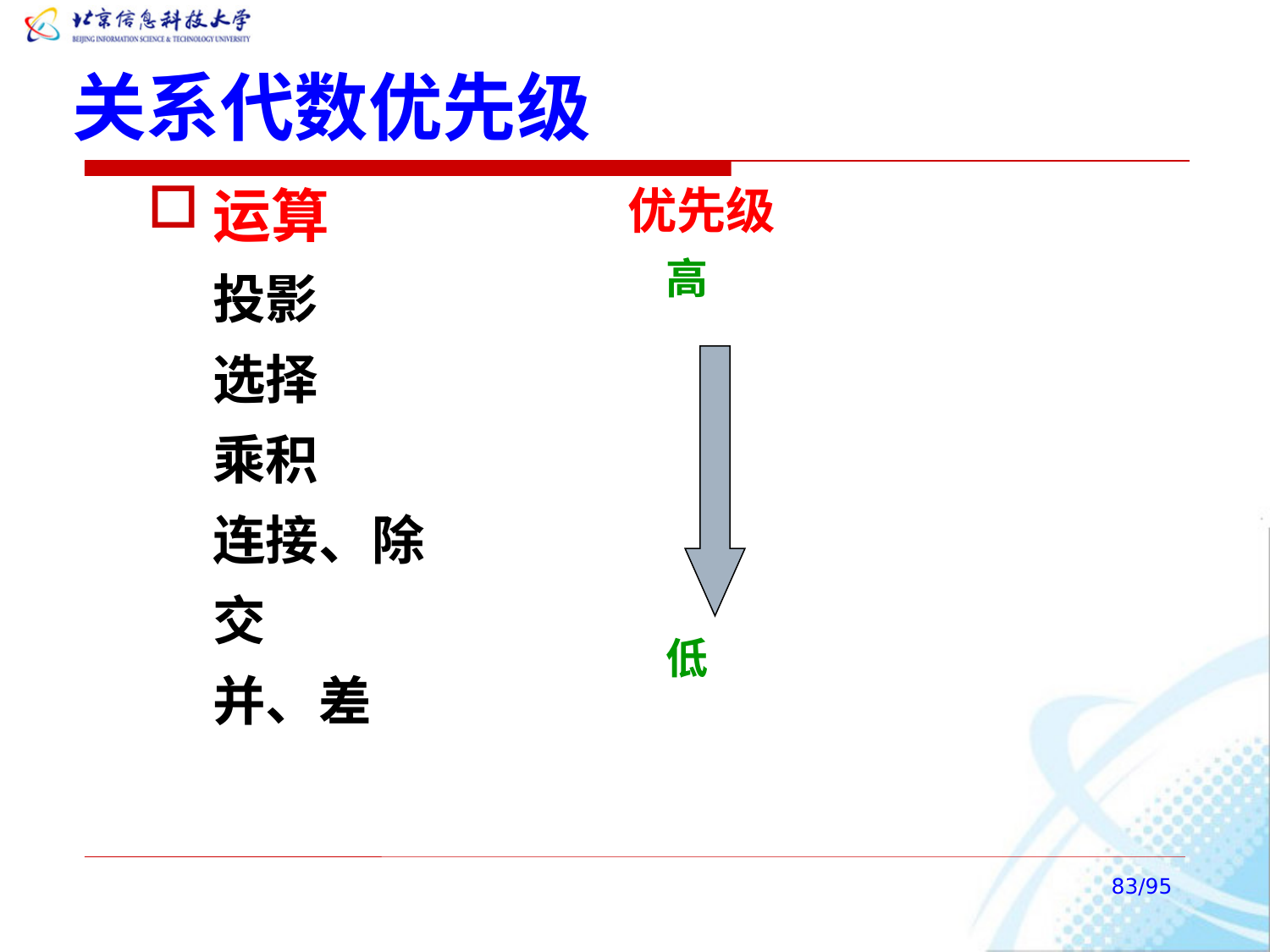

# 关系代数优先级
运算
投影
选择
乘积
连接、除
交
并、差
优先级
   高

   低

83/95